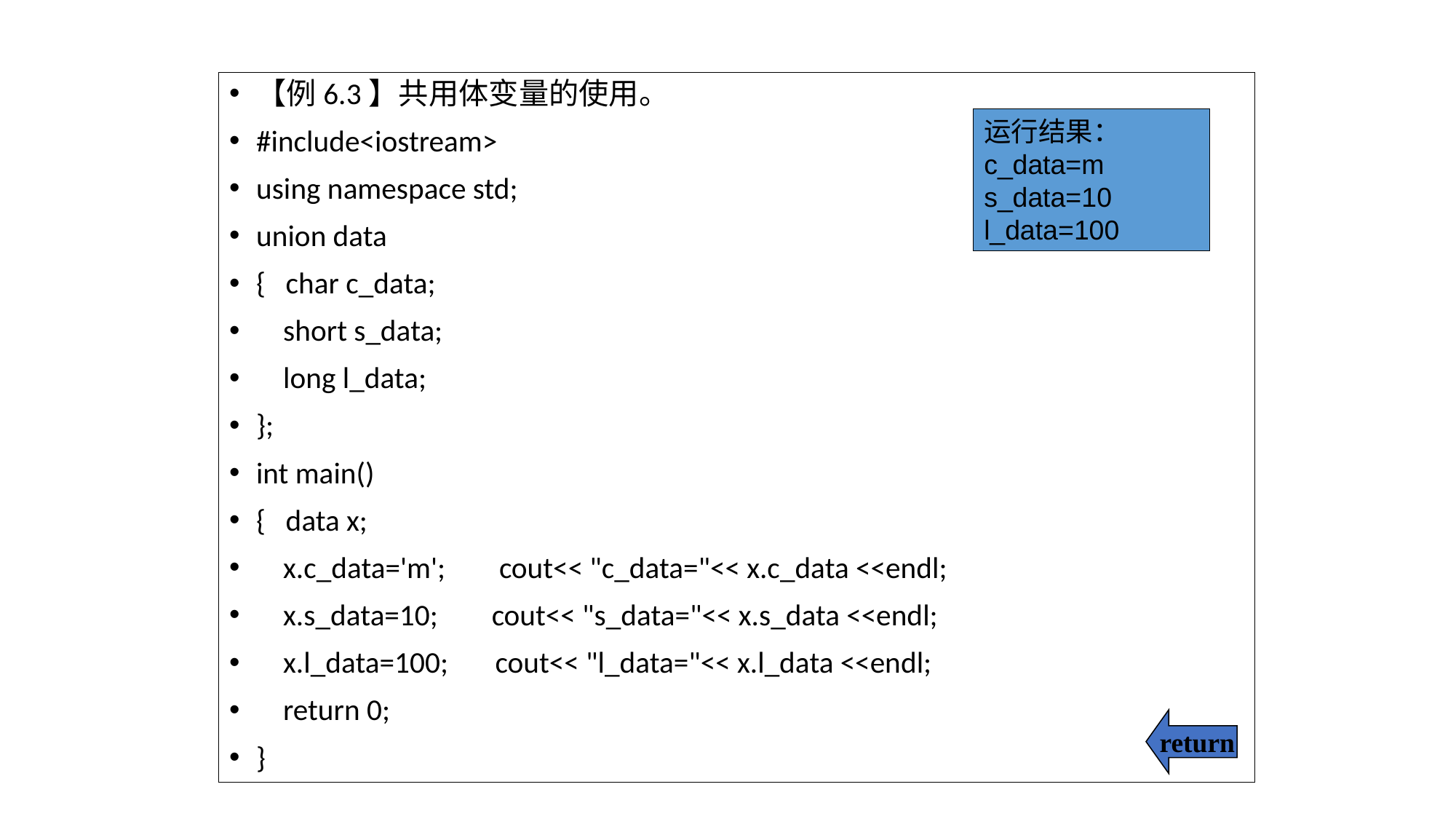

【例6.3】共用体变量的使用。
#include<iostream>
using namespace std;
union data
{   char c_data;
    short s_data;
    long l_data;
};
int main()
{   data x;
    x.c_data='m';        cout<< "c_data="<< x.c_data <<endl;
    x.s_data=10;        cout<< "s_data="<< x.s_data <<endl;
    x.l_data=100;       cout<< "l_data="<< x.l_data <<endl;
    return 0;
}
运行结果：
c_data=m
s_data=10
l_data=100
return